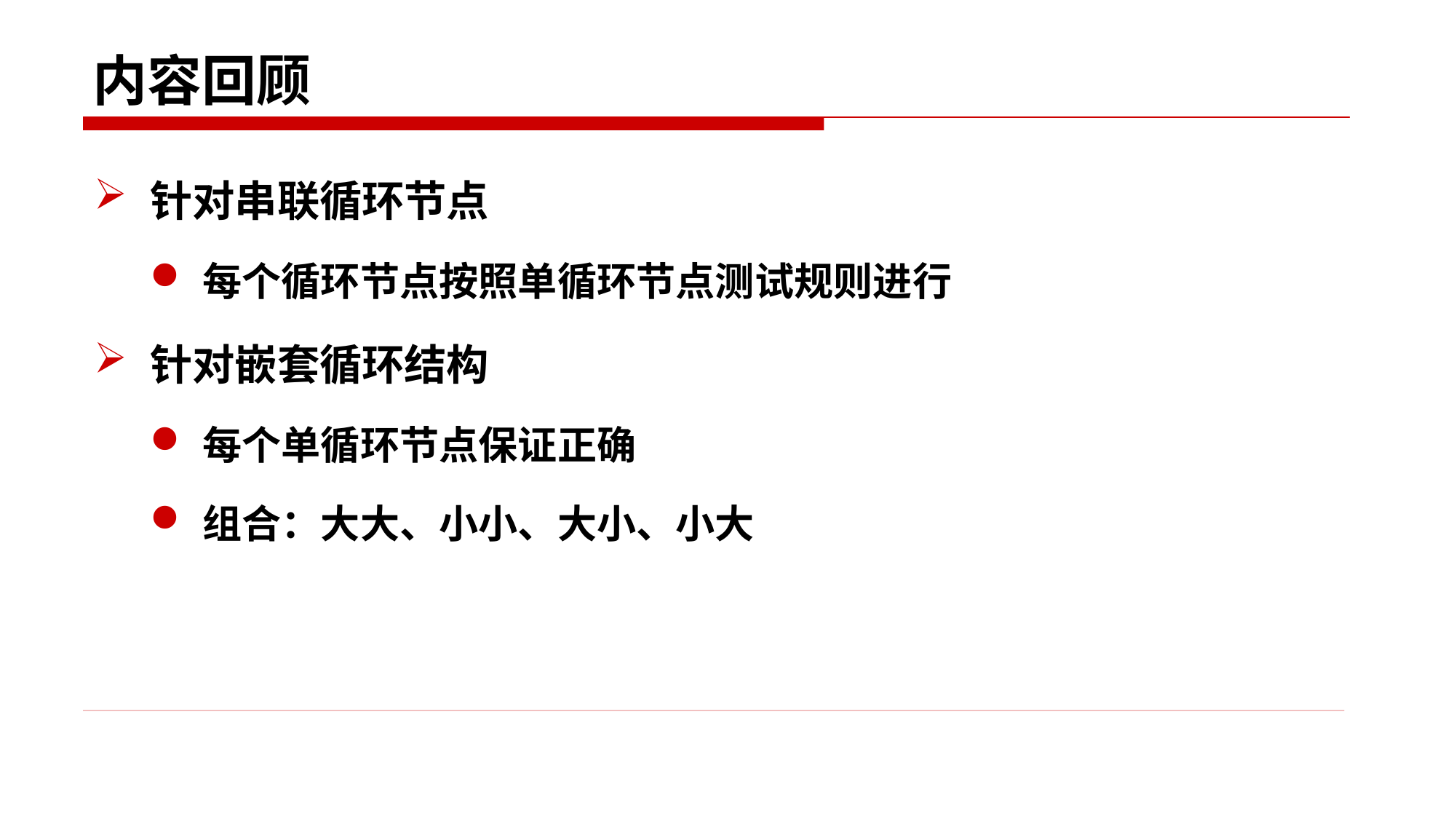

# 内容回顾
针对串联循环节点
每个循环节点按照单循环节点测试规则进行
针对嵌套循环结构
每个单循环节点保证正确
组合：大大、小小、大小、小大